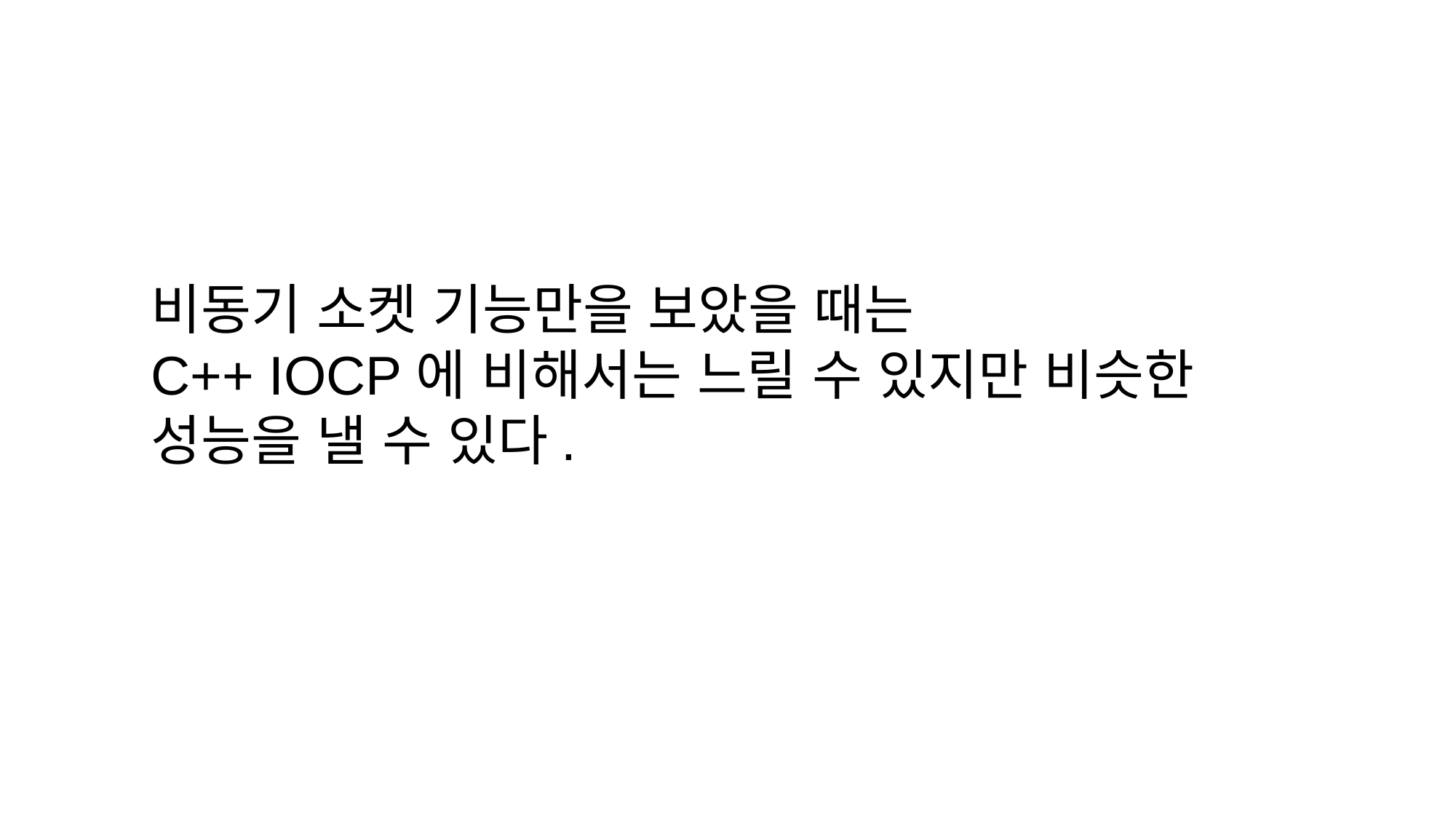

비동기 소켓 기능만을 보았을 때는
C++ IOCP에 비해서는 느릴 수 있지만 비슷한 성능을 낼 수 있다.